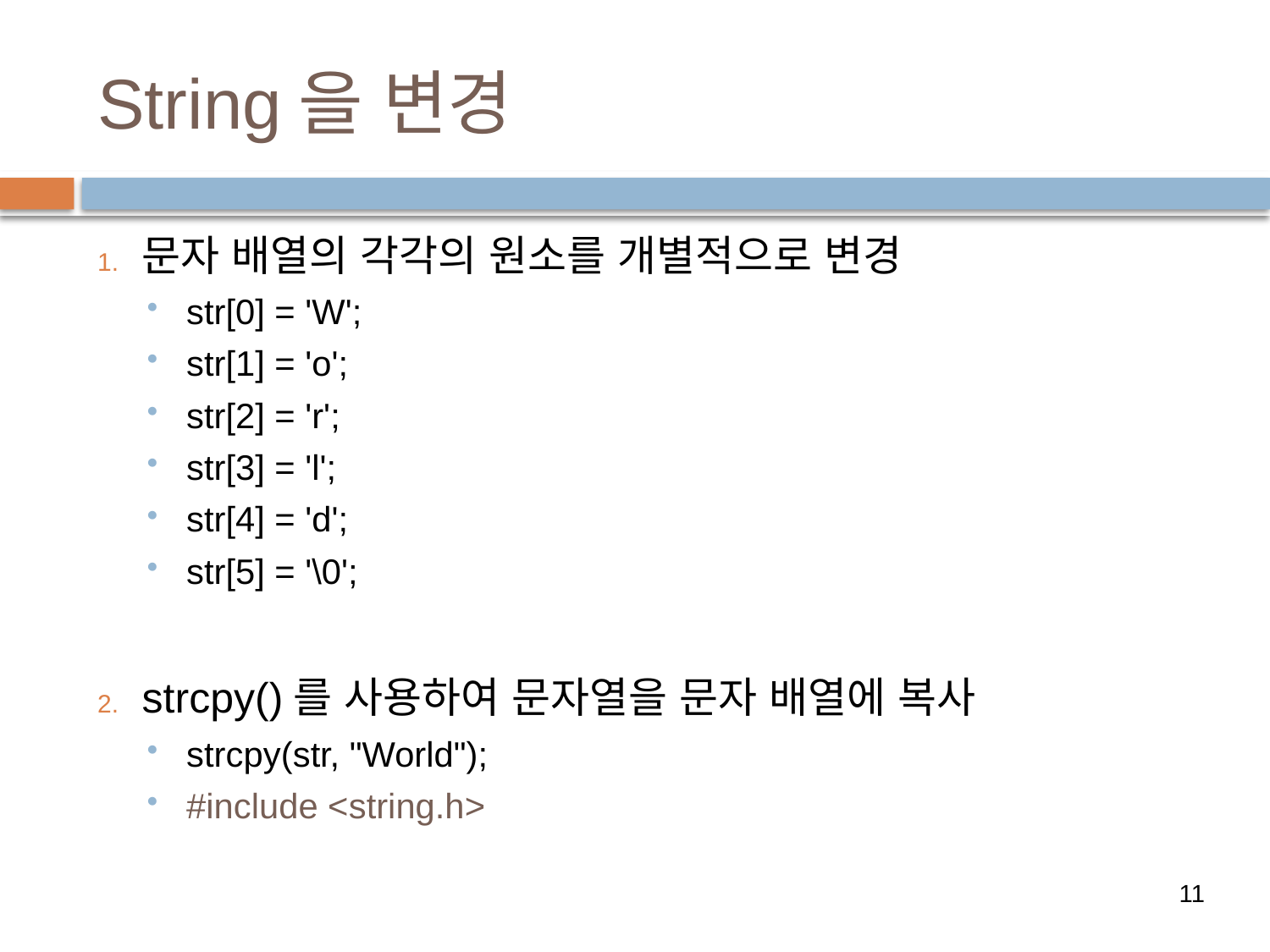

# String을 변경
문자 배열의 각각의 원소를 개별적으로 변경
str[0] = 'W';
str[1] = 'o';
str[2] = 'r';
str[3] = 'l';
str[4] = 'd';
str[5] = '\0';

strcpy()를 사용하여 문자열을 문자 배열에 복사
strcpy(str, "World");
#include <string.h>
11